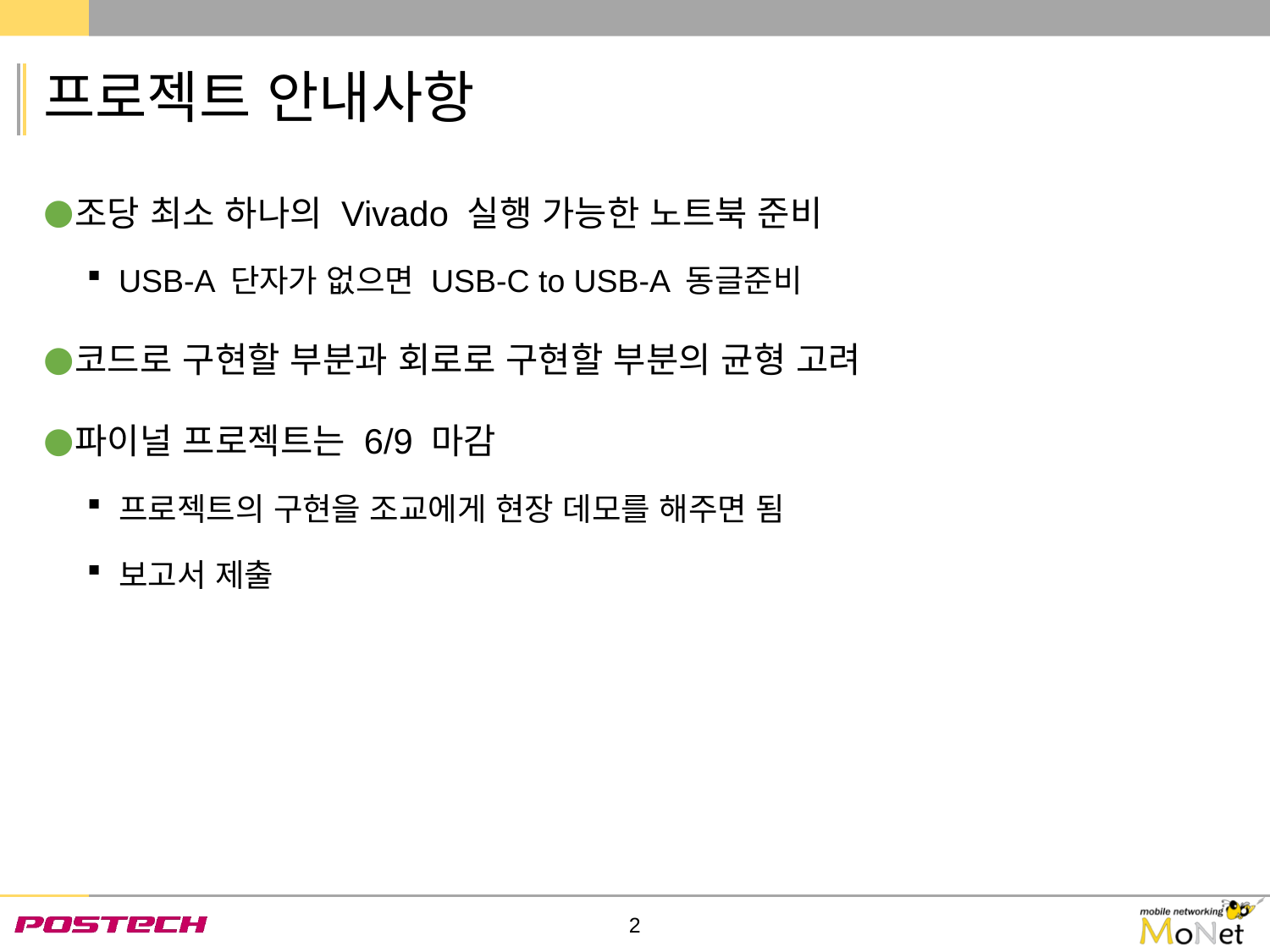

# 프로젝트 안내사항
조당 최소 하나의 Vivado 실행 가능한 노트북 준비
USB-A 단자가 없으면 USB-C to USB-A 동글준비
코드로 구현할 부분과 회로로 구현할 부분의 균형 고려
파이널 프로젝트는 6/9 마감
프로젝트의 구현을 조교에게 현장 데모를 해주면 됨
보고서 제출